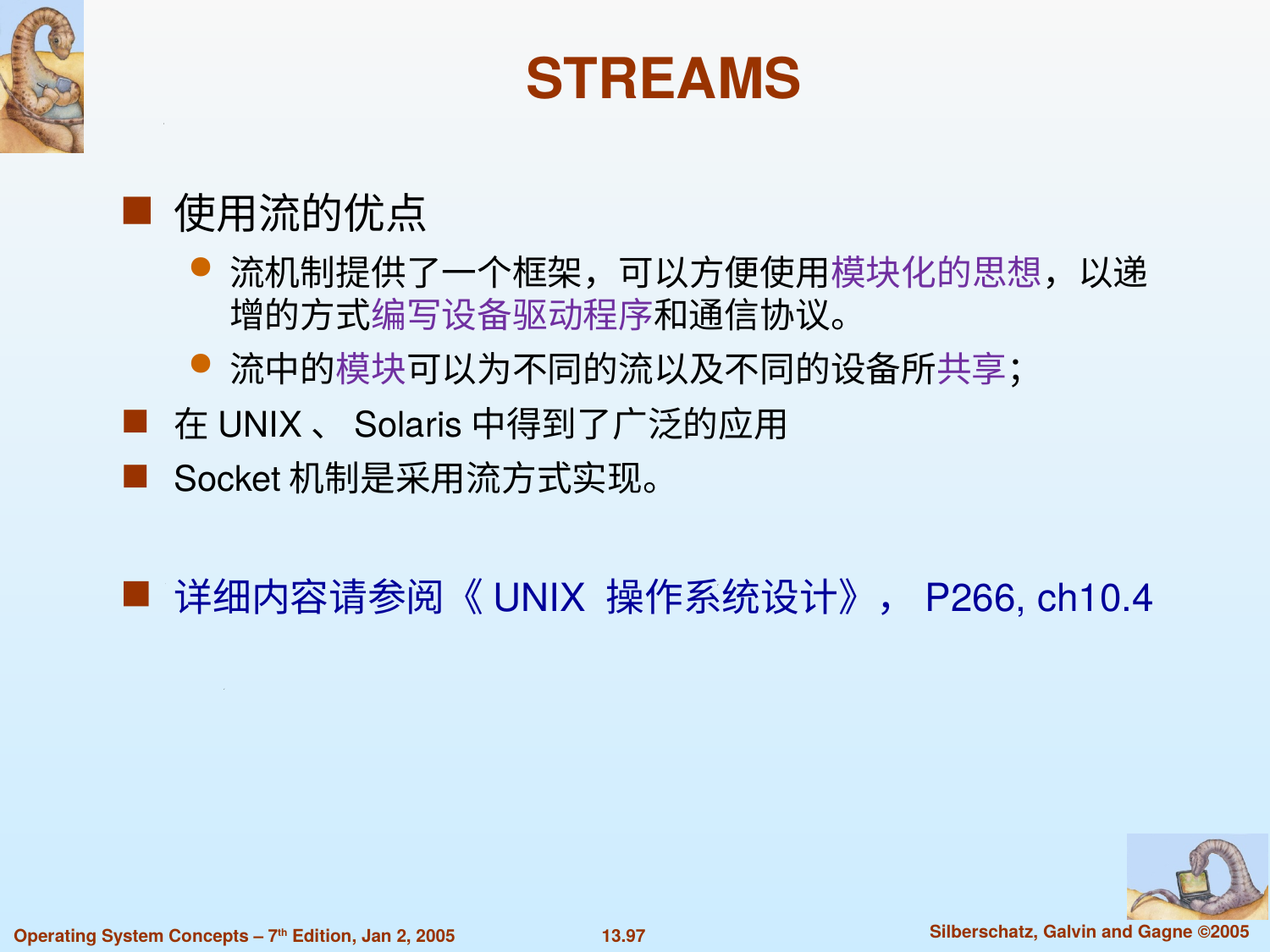

STREAMS
使用流的优点
流机制提供了一个框架，可以方便使用模块化的思想，以递增的方式编写设备驱动程序和通信协议。
流中的模块可以为不同的流以及不同的设备所共享；
在UNIX、Solaris中得到了广泛的应用
Socket机制是采用流方式实现。

详细内容请参阅《UNIX 操作系统设计》，P266, ch10.4